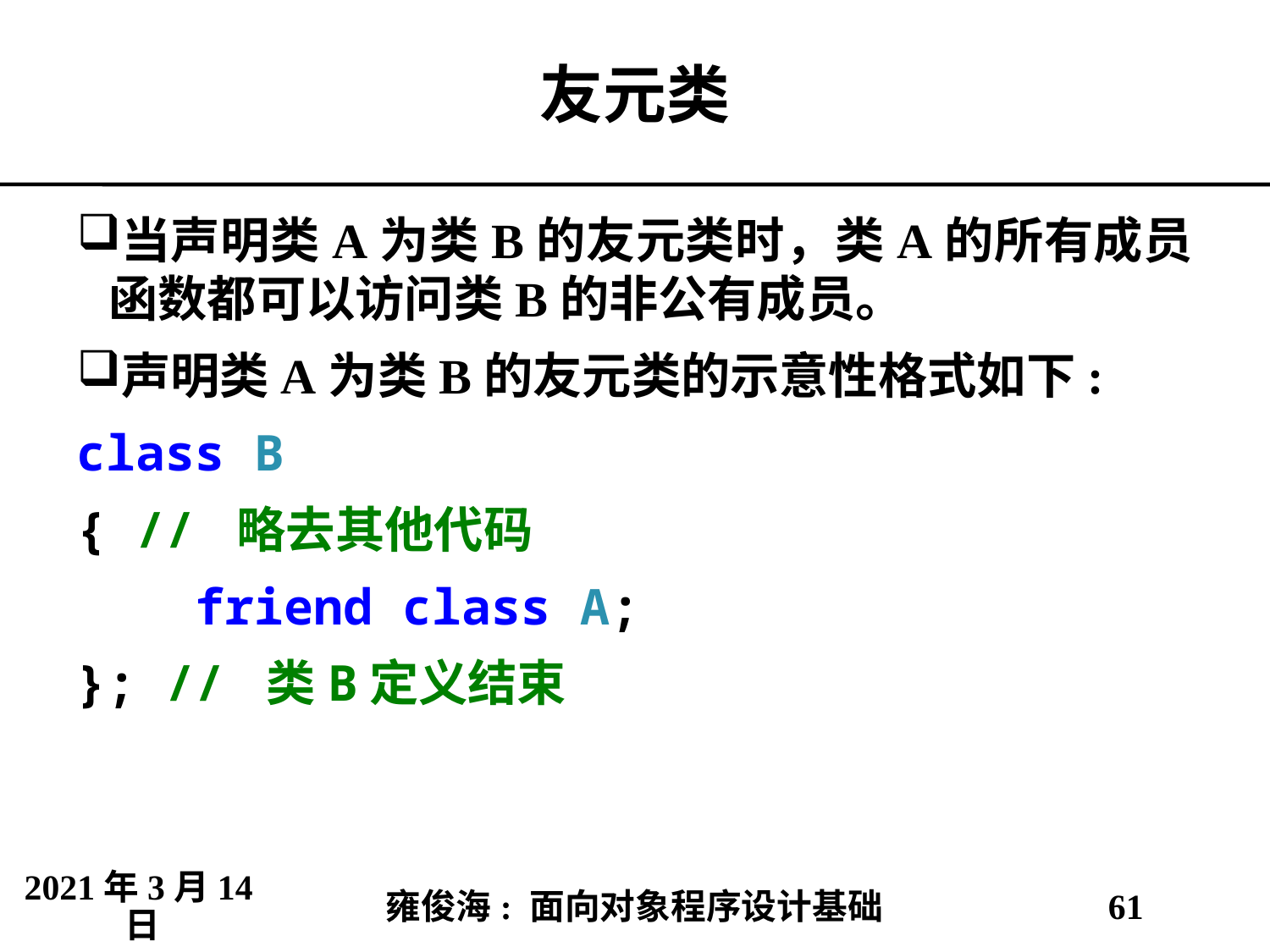

# 友元类

当声明类A为类B的友元类时，类A的所有成员函数都可以访问类B的非公有成员。
声明类A为类B的友元类的示意性格式如下:
class B
{ // 略去其他代码
    friend class A;
}; // 类B定义结束
2021年3月14日
雍俊海: 面向对象程序设计基础
61